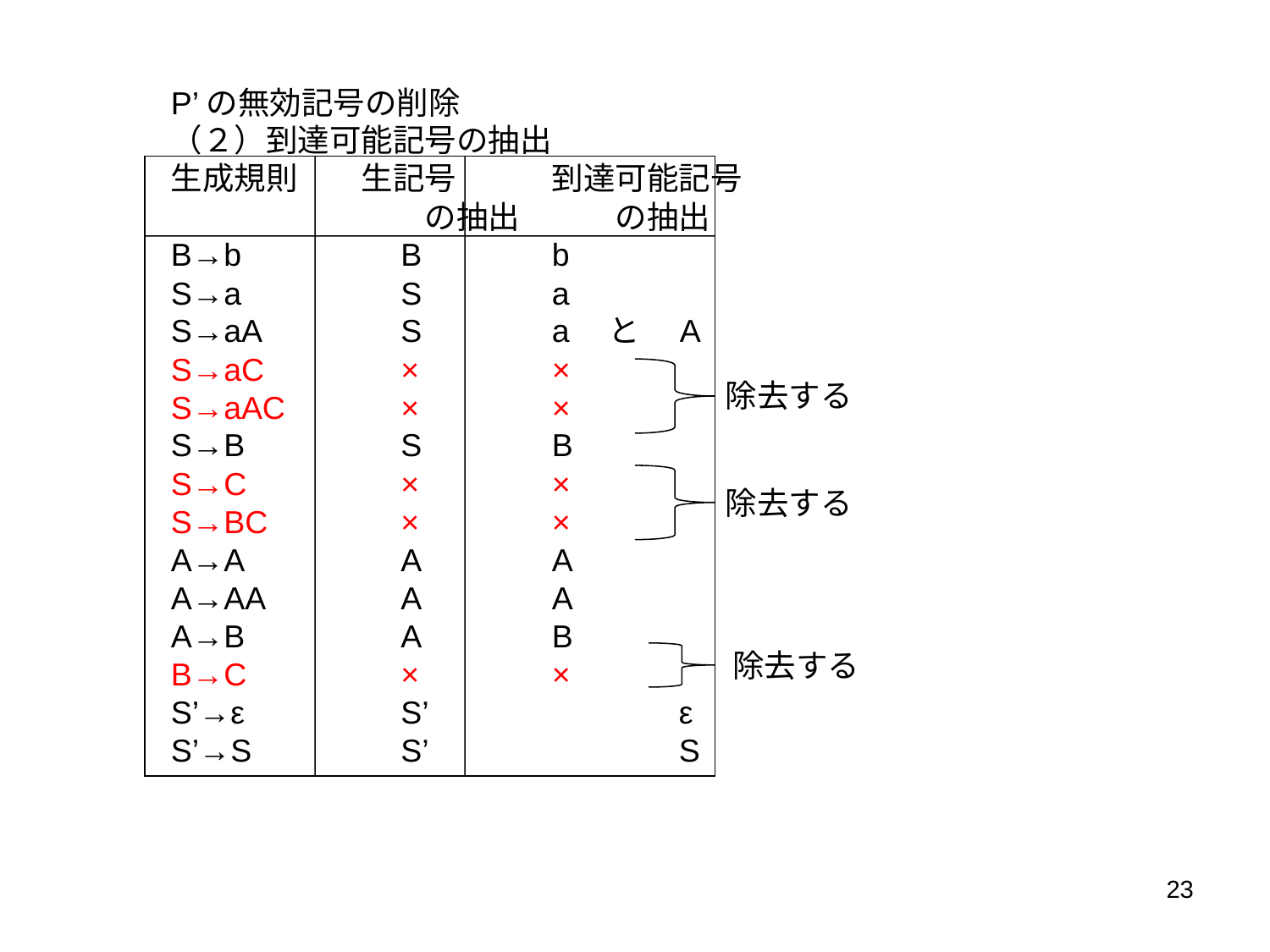

P’の無効記号の削除
（２）到達可能記号の抽出
生成規則　　生記号　　　到達可能記号
　　　　　　　　の抽出　　　の抽出
B→b　	　　　B		b
S→a	　　　S		a
S→aA	　　　S		a　と　A
S→aC	　　　×		×
S→aAC	　　　×		×
S→B	　　　S		B
S→C	　　　×		×
S→BC	　　　×		×
A→A	　　　A		A
A→AA	　　　A		A
A→B 	　　　A		B
B→C 	　　　×		×
S’→ε	　　　S’		ε
S’→S	　　　S’	　	S

除去する

除去する
除去する

23